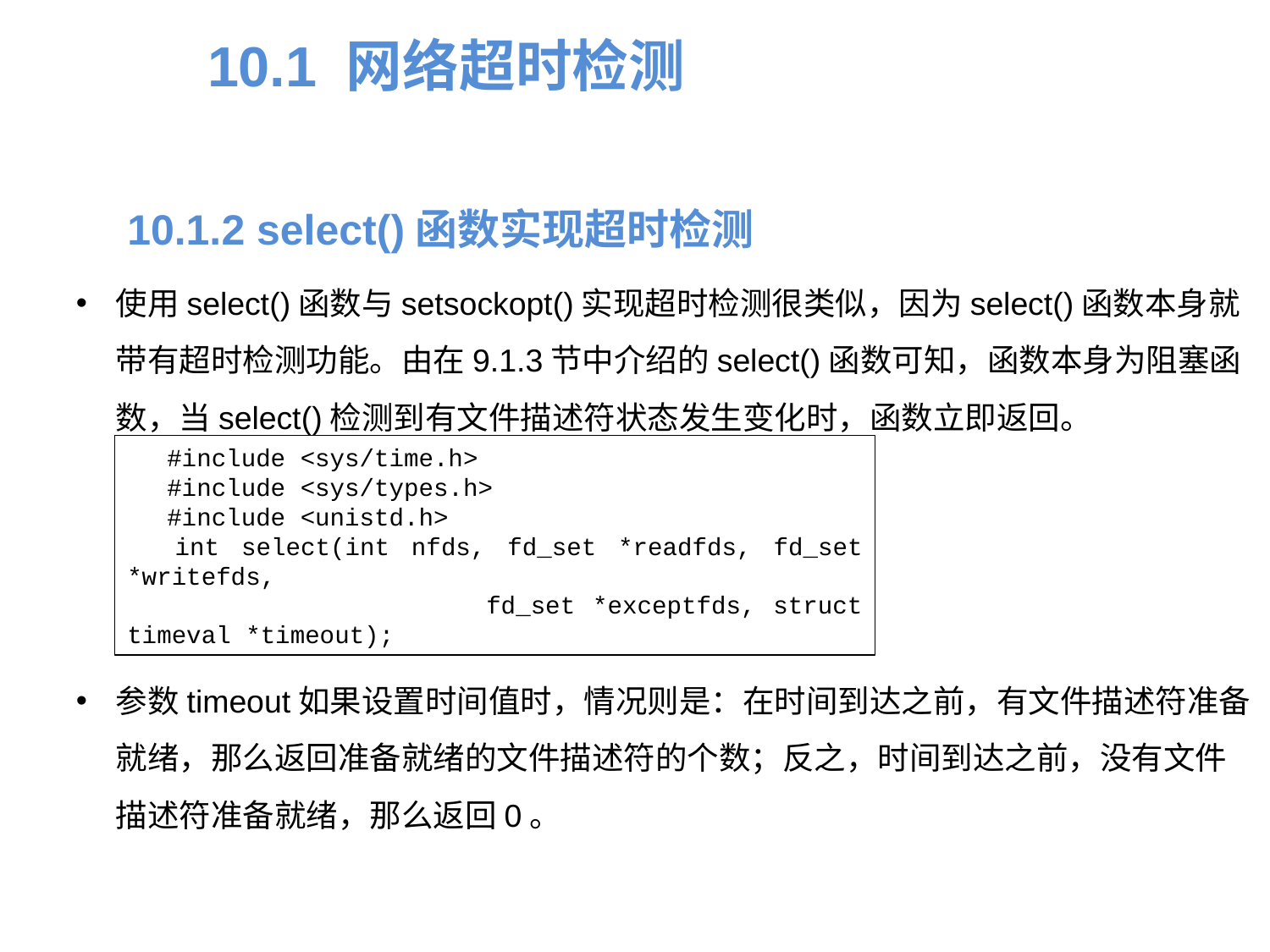

10.1 网络超时检测
10.1.2 select()函数实现超时检测
使用select()函数与setsockopt()实现超时检测很类似，因为select()函数本身就带有超时检测功能。由在9.1.3节中介绍的select()函数可知，函数本身为阻塞函数，当select()检测到有文件描述符状态发生变化时，函数立即返回。
#include <sys/time.h>
#include <sys/types.h>
#include <unistd.h>
int select(int nfds, fd_set *readfds, fd_set *writefds,
                  fd_set *exceptfds, struct timeval *timeout);
参数timeout如果设置时间值时，情况则是：在时间到达之前，有文件描述符准备就绪，那么返回准备就绪的文件描述符的个数；反之，时间到达之前，没有文件描述符准备就绪，那么返回0。